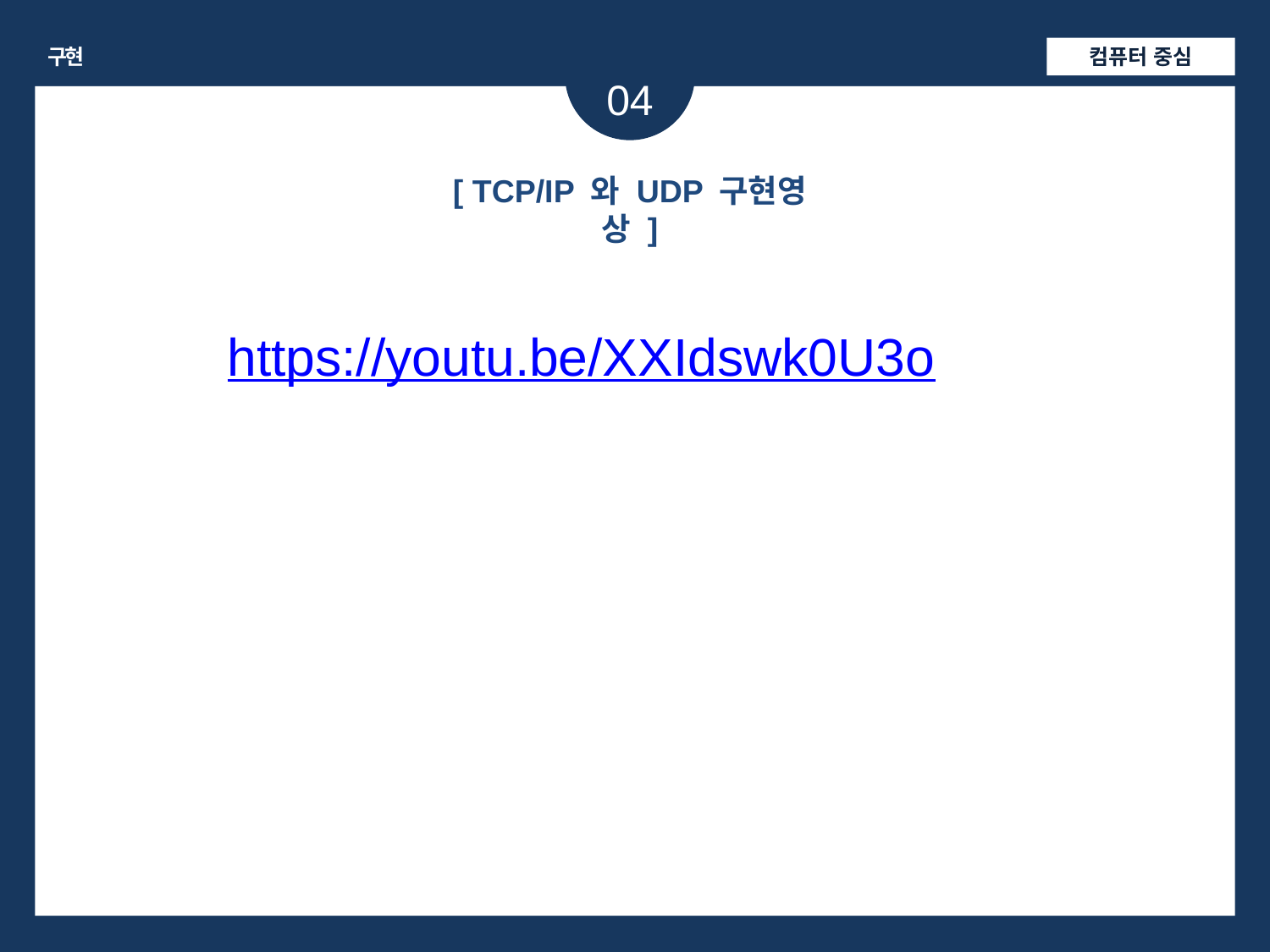

구현
컴퓨터 중심
04
https://youtu.be/XXIdswk0U3o
[ TCP/IP 와 UDP 구현영상 ]
https://youtu.be/XXIdswk0U3o